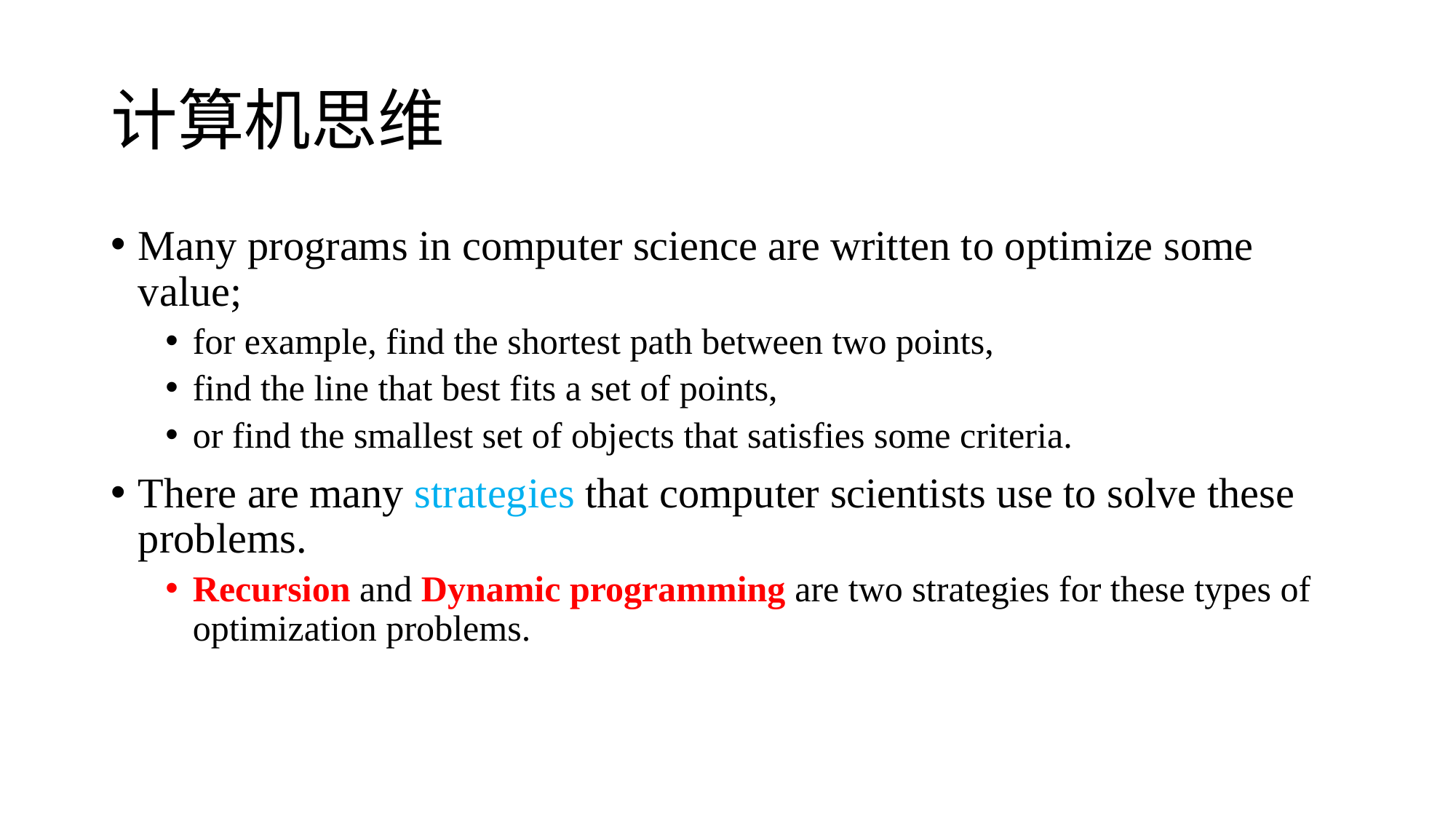

# 计算机思维
Many programs in computer science are written to optimize some value;
for example, find the shortest path between two points,
find the line that best fits a set of points,
or find the smallest set of objects that satisfies some criteria.
There are many strategies that computer scientists use to solve these problems.
Recursion and Dynamic programming are two strategies for these types of optimization problems.